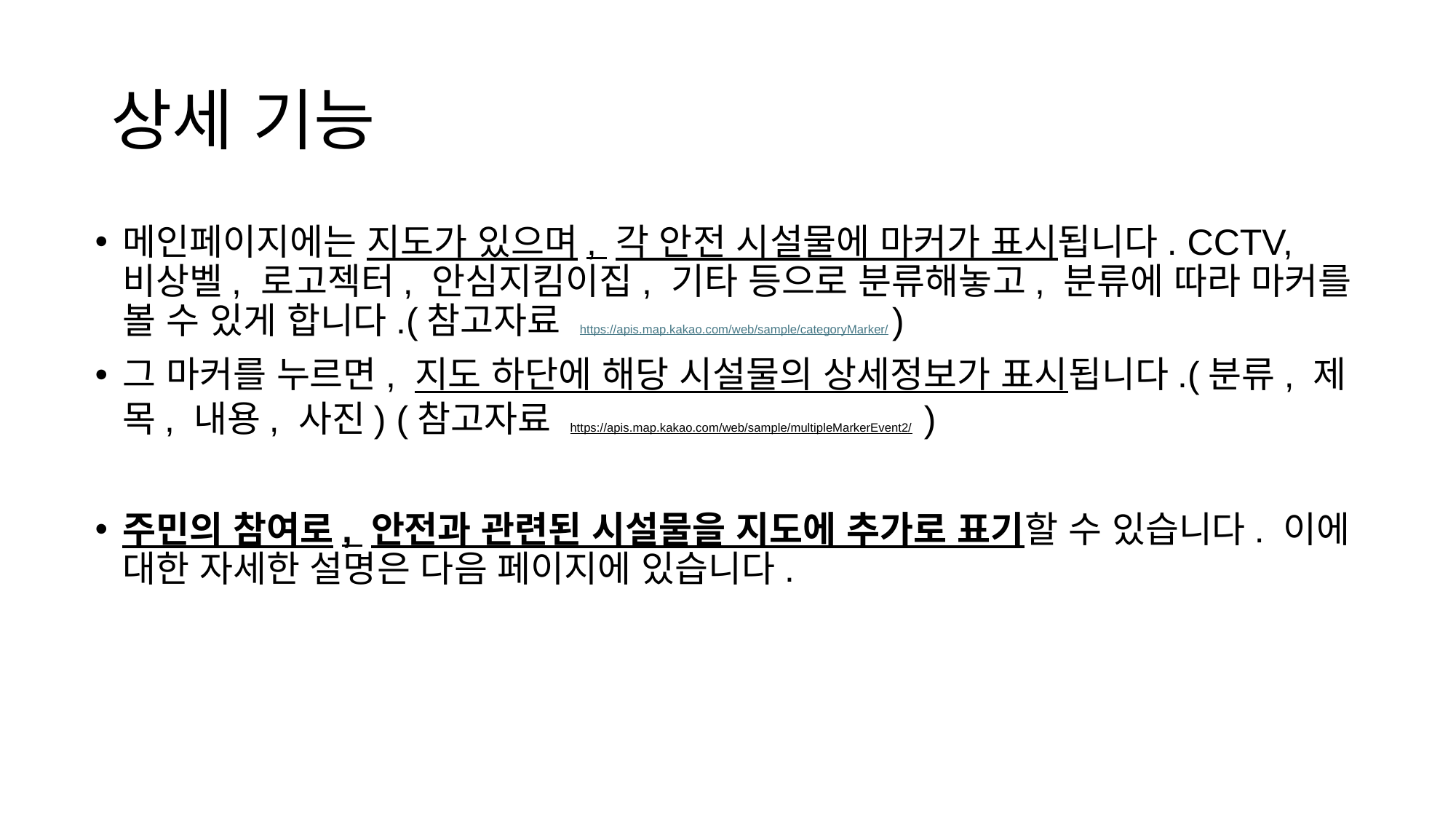

# 상세 기능
메인페이지에는 지도가 있으며, 각 안전 시설물에 마커가 표시됩니다. CCTV, 비상벨, 로고젝터, 안심지킴이집, 기타 등으로 분류해놓고, 분류에 따라 마커를 볼 수 있게 합니다.(참고자료 https://apis.map.kakao.com/web/sample/categoryMarker/ )
그 마커를 누르면, 지도 하단에 해당 시설물의 상세정보가 표시됩니다.(분류, 제목, 내용, 사진) (참고자료 https://apis.map.kakao.com/web/sample/multipleMarkerEvent2/ )

주민의 참여로, 안전과 관련된 시설물을 지도에 추가로 표기할 수 있습니다. 이에 대한 자세한 설명은 다음 페이지에 있습니다.